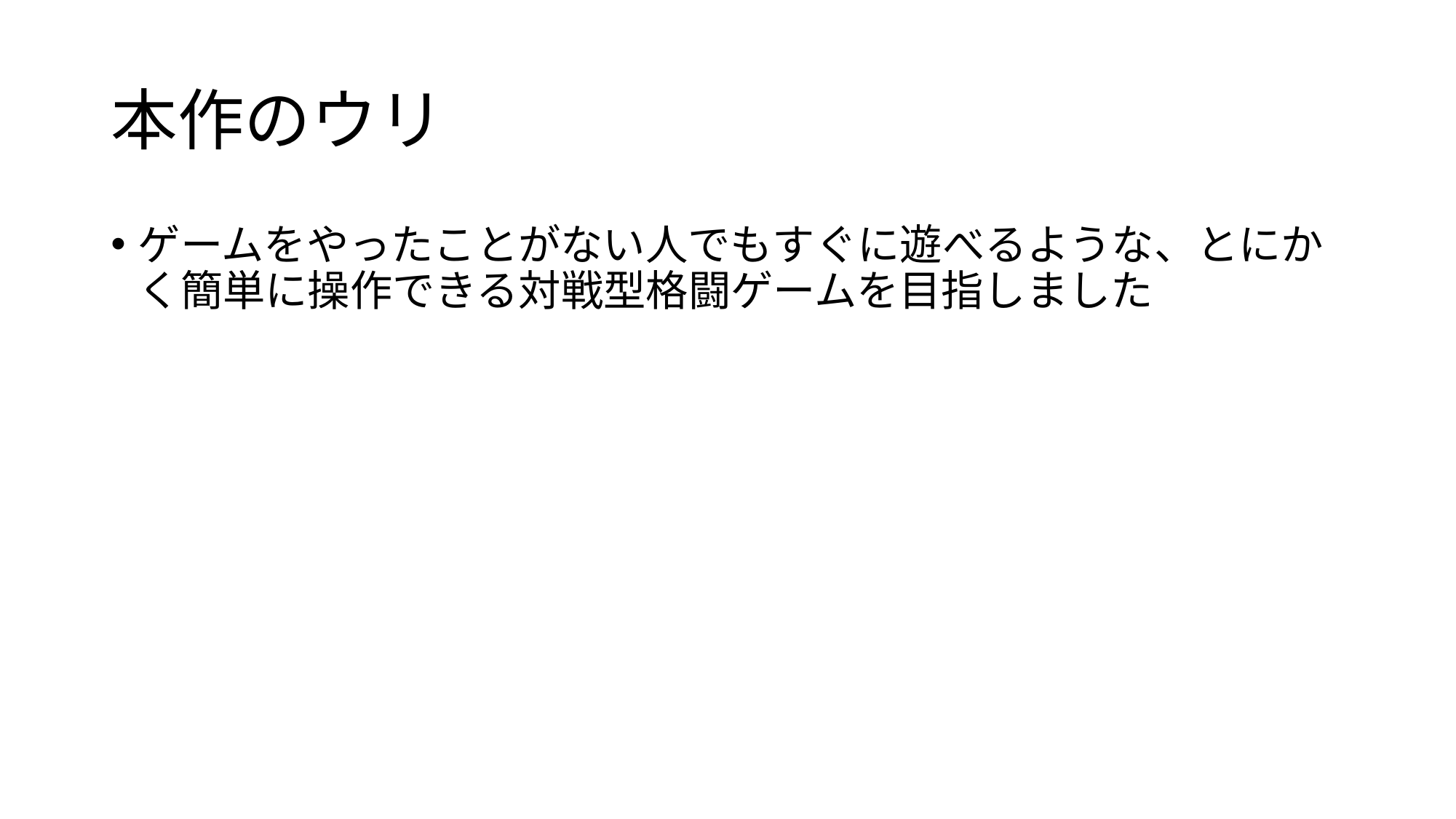

# 本作のウリ
ゲームをやったことがない人でもすぐに遊べるような、とにかく簡単に操作できる対戦型格闘ゲームを目指しました